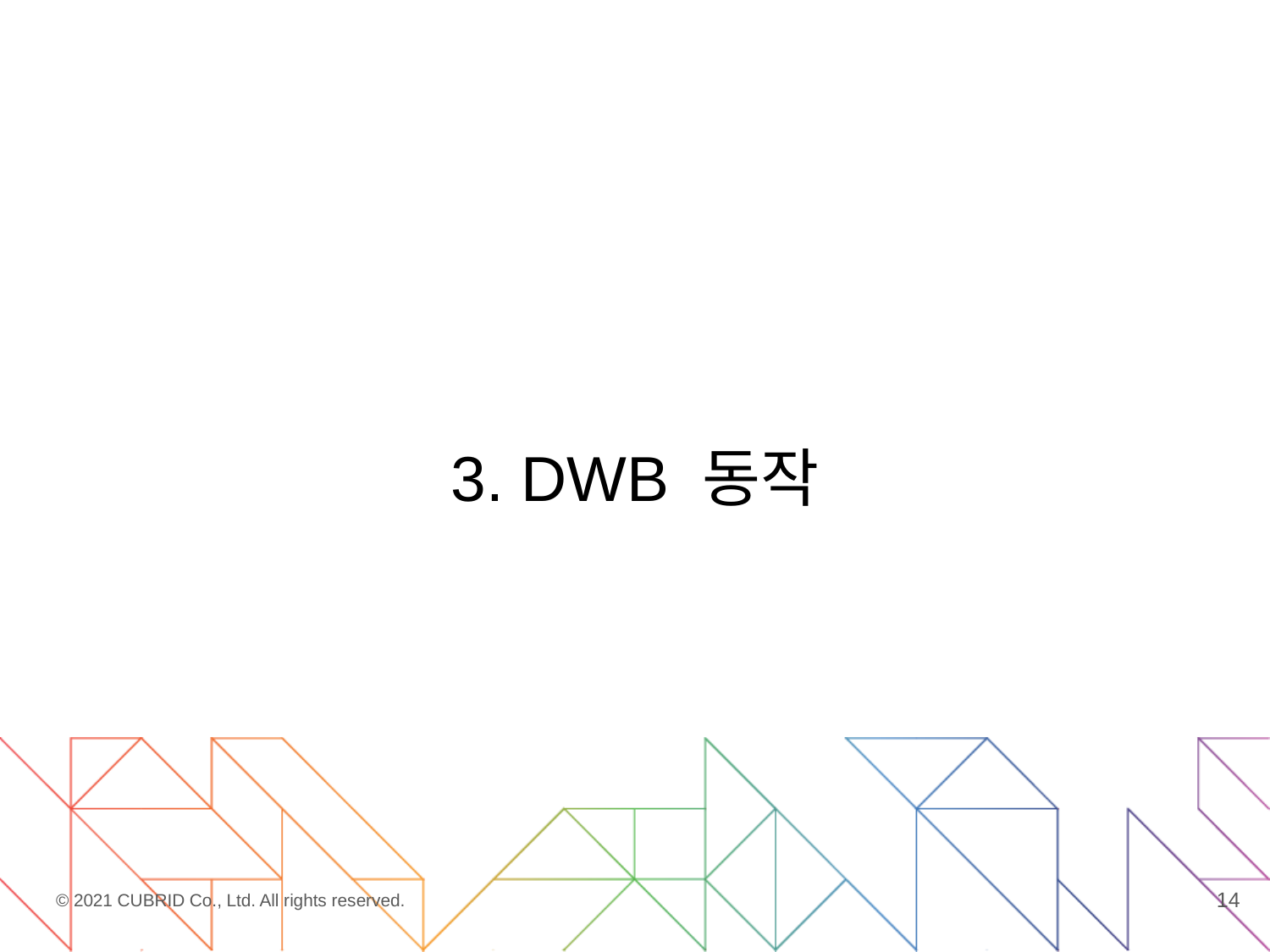

# 3. DWB 동작
14
© 2021 CUBRID Co., Ltd. All rights reserved.